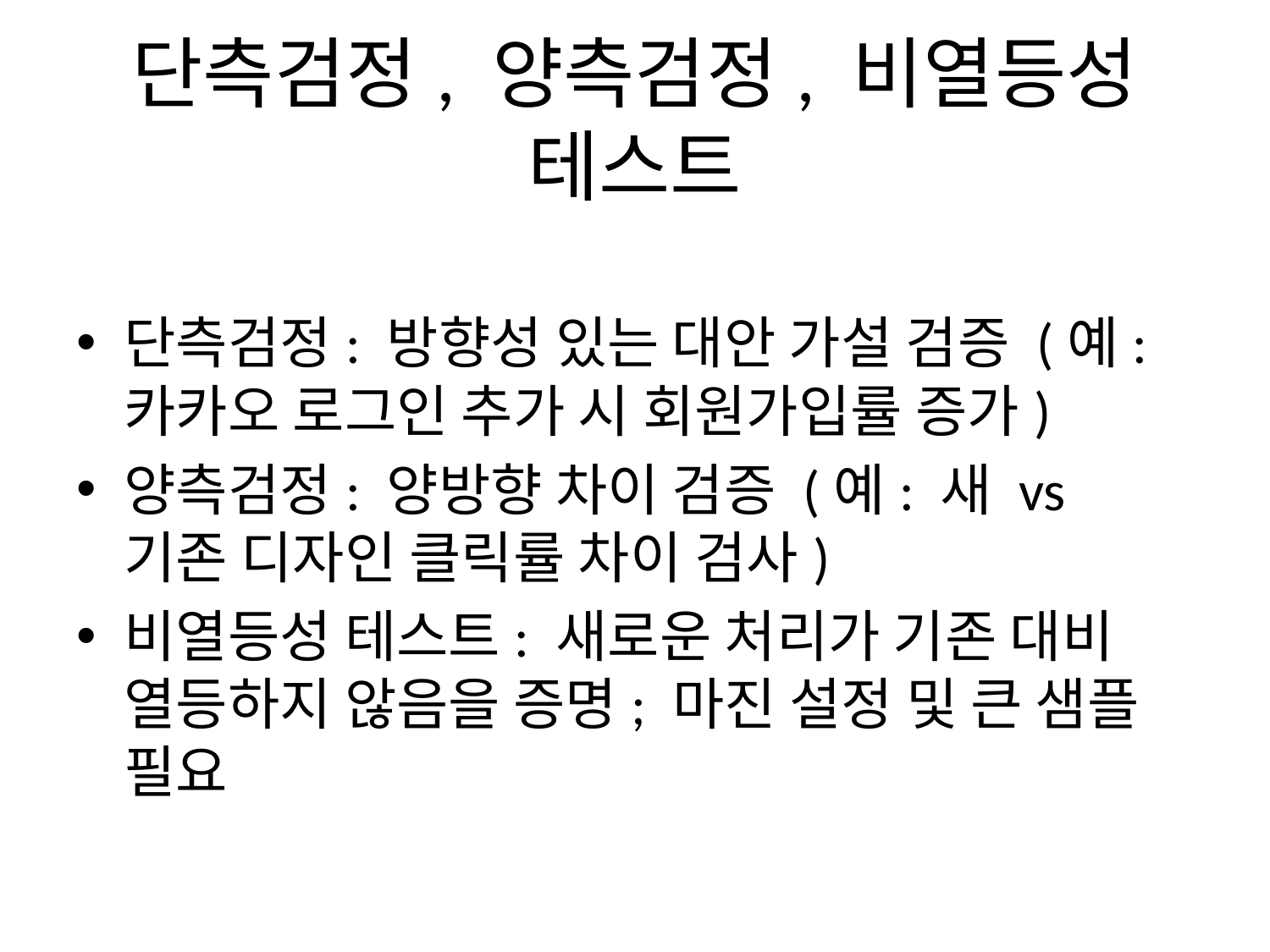

# 단측검정, 양측검정, 비열등성 테스트

단측검정: 방향성 있는 대안 가설 검증 (예: 카카오 로그인 추가 시 회원가입률 증가)
양측검정: 양방향 차이 검증 (예: 새 vs 기존 디자인 클릭률 차이 검사)
비열등성 테스트: 새로운 처리가 기존 대비 열등하지 않음을 증명; 마진 설정 및 큰 샘플 필요